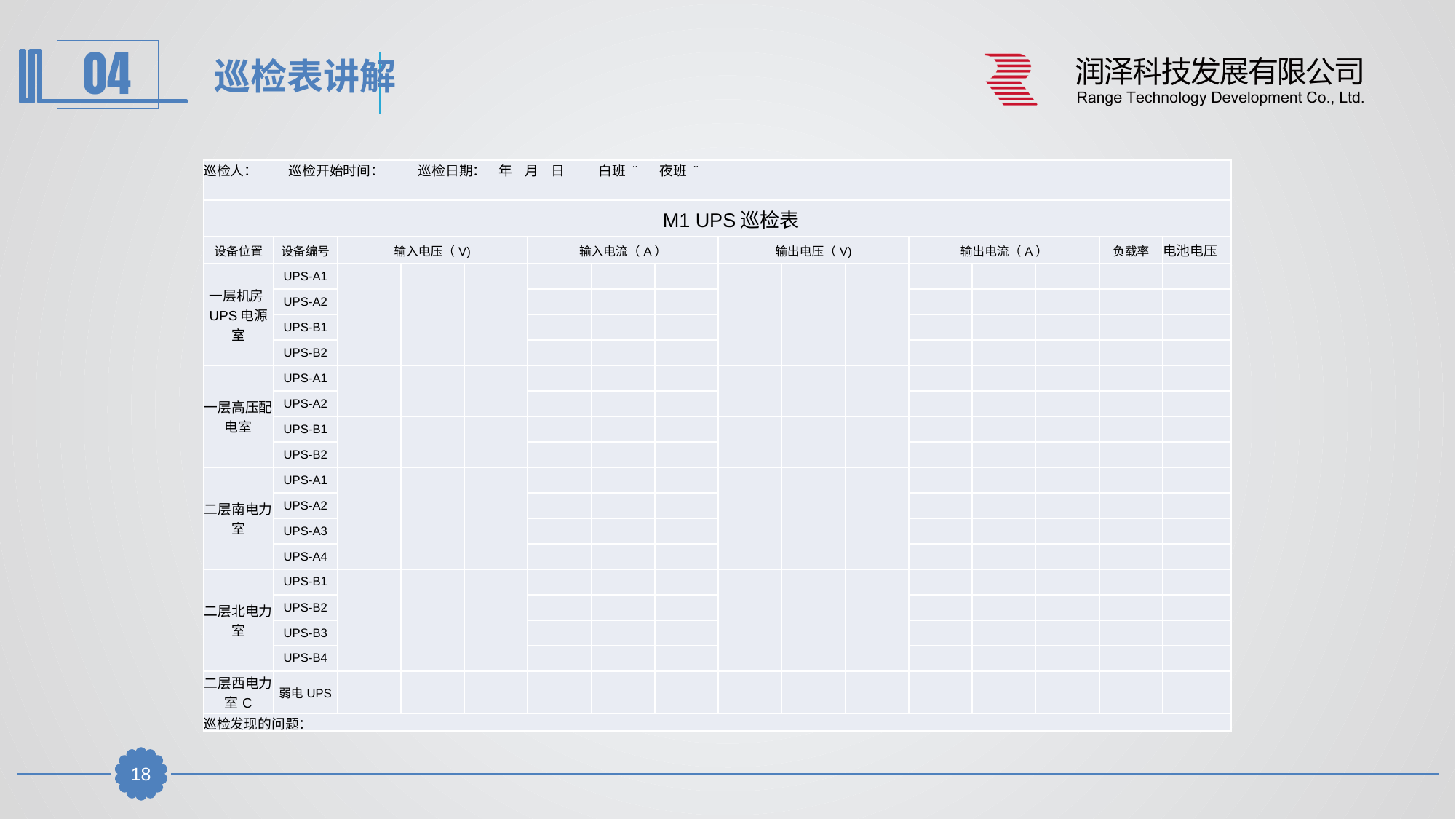

巡检表讲解
| 巡检人： 巡检开始时间： 巡检日期： 年 月 日 白班 ¨ 夜班 ¨ |  |  |  |  |  |  |  |  |  |  |  |  |  |  |  |
| --- | --- | --- | --- | --- | --- | --- | --- | --- | --- | --- | --- | --- | --- | --- | --- |
| M1 UPS巡检表 |  |  |  |  |  |  |  |  |  |  |  |  |  |  |  |
| 设备位置 | 设备编号 | 输入电压（V) |  |  | 输入电流（A） |  |  | 输出电压（V) |  |  | 输出电流（A） |  |  | 负载率 | 电池电压 |
| 一层机房UPS电源室 | UPS-A1 |  |  |  |  |  |  |  |  |  |  |  |  |  |  |
|  | UPS-A2 |  |  |  |  |  |  |  |  |  |  |  |  |  |  |
|  | UPS-B1 |  |  |  |  |  |  |  |  |  |  |  |  |  |  |
|  | UPS-B2 |  |  |  |  |  |  |  |  |  |  |  |  |  |  |
| 一层高压配电室 | UPS-A1 |  |  |  |  |  |  |  |  |  |  |  |  |  |  |
|  | UPS-A2 |  |  |  |  |  |  |  |  |  |  |  |  |  |  |
|  | UPS-B1 |  |  |  |  |  |  |  |  |  |  |  |  |  |  |
|  | UPS-B2 |  |  |  |  |  |  |  |  |  |  |  |  |  |  |
| 二层南电力室 | UPS-A1 |  |  |  |  |  |  |  |  |  |  |  |  |  |  |
|  | UPS-A2 |  |  |  |  |  |  |  |  |  |  |  |  |  |  |
|  | UPS-A3 |  |  |  |  |  |  |  |  |  |  |  |  |  |  |
|  | UPS-A4 |  |  |  |  |  |  |  |  |  |  |  |  |  |  |
| 二层北电力室 | UPS-B1 |  |  |  |  |  |  |  |  |  |  |  |  |  |  |
|  | UPS-B2 |  |  |  |  |  |  |  |  |  |  |  |  |  |  |
|  | UPS-B3 |  |  |  |  |  |  |  |  |  |  |  |  |  |  |
|  | UPS-B4 |  |  |  |  |  |  |  |  |  |  |  |  |  |  |
| 二层西电力室C | 弱电UPS |  |  |  |  |  |  |  |  |  |  |  |  |  |  |
| 巡检发现的问题： |  |  |  |  |  |  |  |  |  |  |  |  |  |  |  |
18